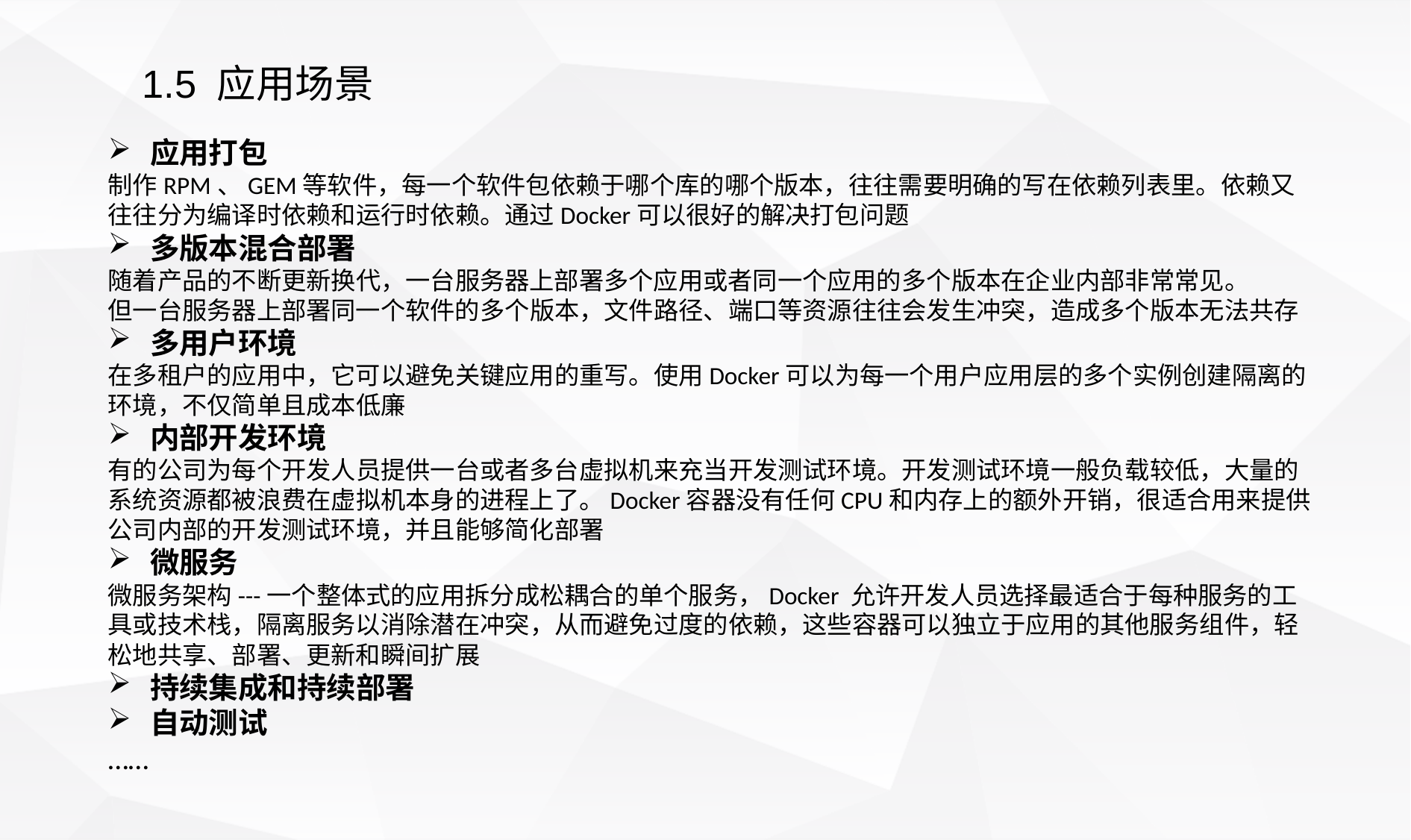

1.5 应用场景
应用打包
制作RPM、GEM等软件，每一个软件包依赖于哪个库的哪个版本，往往需要明确的写在依赖列表里。依赖又往往分为编译时依赖和运行时依赖。通过Docker可以很好的解决打包问题
多版本混合部署
随着产品的不断更新换代，一台服务器上部署多个应用或者同一个应用的多个版本在企业内部非常常见。
但一台服务器上部署同一个软件的多个版本，文件路径、端口等资源往往会发生冲突，造成多个版本无法共存
多用户环境
在多租户的应用中，它可以避免关键应用的重写。使用Docker可以为每一个用户应用层的多个实例创建隔离的环境，不仅简单且成本低廉
内部开发环境
有的公司为每个开发人员提供一台或者多台虚拟机来充当开发测试环境。开发测试环境一般负载较低，大量的系统资源都被浪费在虚拟机本身的进程上了。Docker容器没有任何CPU和内存上的额外开销，很适合用来提供公司内部的开发测试环境，并且能够简化部署
微服务
微服务架构---一个整体式的应用拆分成松耦合的单个服务，Docker 允许开发人员选择最适合于每种服务的工具或技术栈，隔离服务以消除潜在冲突，从而避免过度的依赖，这些容器可以独立于应用的其他服务组件，轻松地共享、部署、更新和瞬间扩展
持续集成和持续部署
自动测试
……